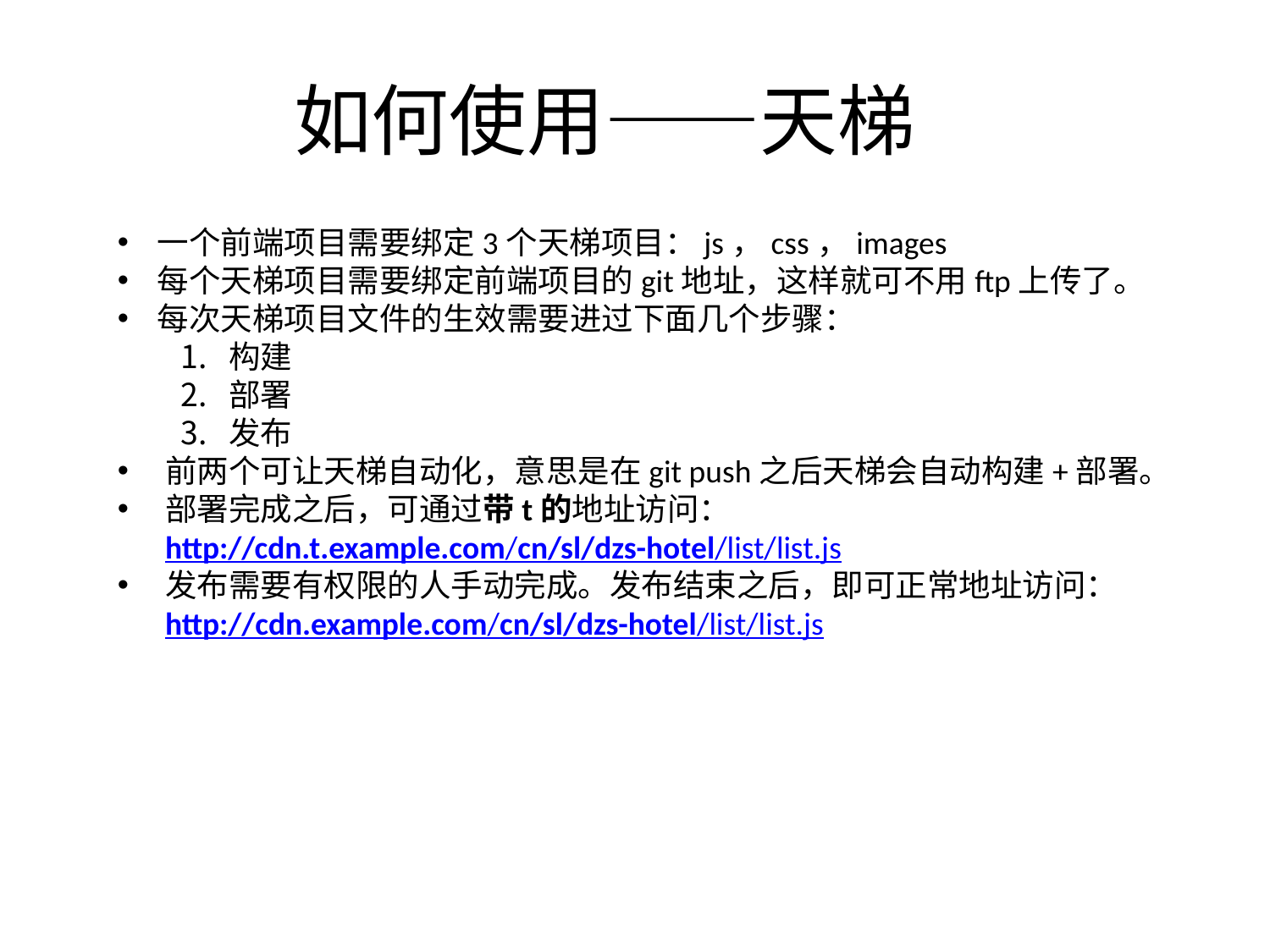

# 如何使用——天梯
一个前端项目需要绑定3个天梯项目：js，css，images
每个天梯项目需要绑定前端项目的git地址，这样就可不用ftp上传了。
每次天梯项目文件的生效需要进过下面几个步骤：
构建
部署
发布
前两个可让天梯自动化，意思是在git push之后天梯会自动构建+部署。
部署完成之后，可通过带t的地址访问：
http://cdn.t.example.com/cn/sl/dzs-hotel/list/list.js
发布需要有权限的人手动完成。发布结束之后，即可正常地址访问：
http://cdn.example.com/cn/sl/dzs-hotel/list/list.js